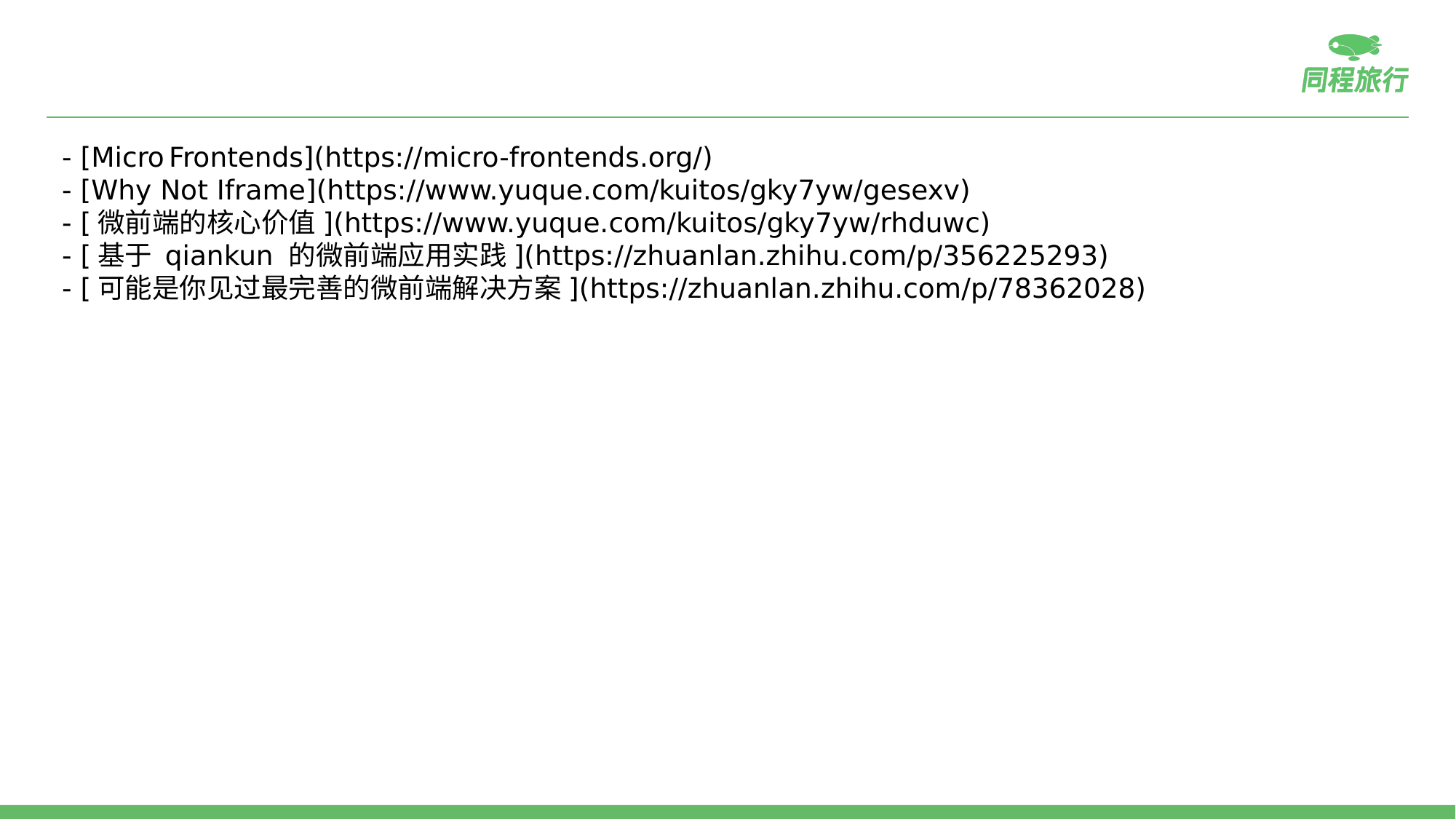

- [Micro Frontends](https://micro-frontends.org/)
- [Why Not Iframe](https://www.yuque.com/kuitos/gky7yw/gesexv)
- [微前端的核心价值](https://www.yuque.com/kuitos/gky7yw/rhduwc)
- [基于 qiankun 的微前端应用实践](https://zhuanlan.zhihu.com/p/356225293)
- [可能是你见过最完善的微前端解决方案](https://zhuanlan.zhihu.com/p/78362028)